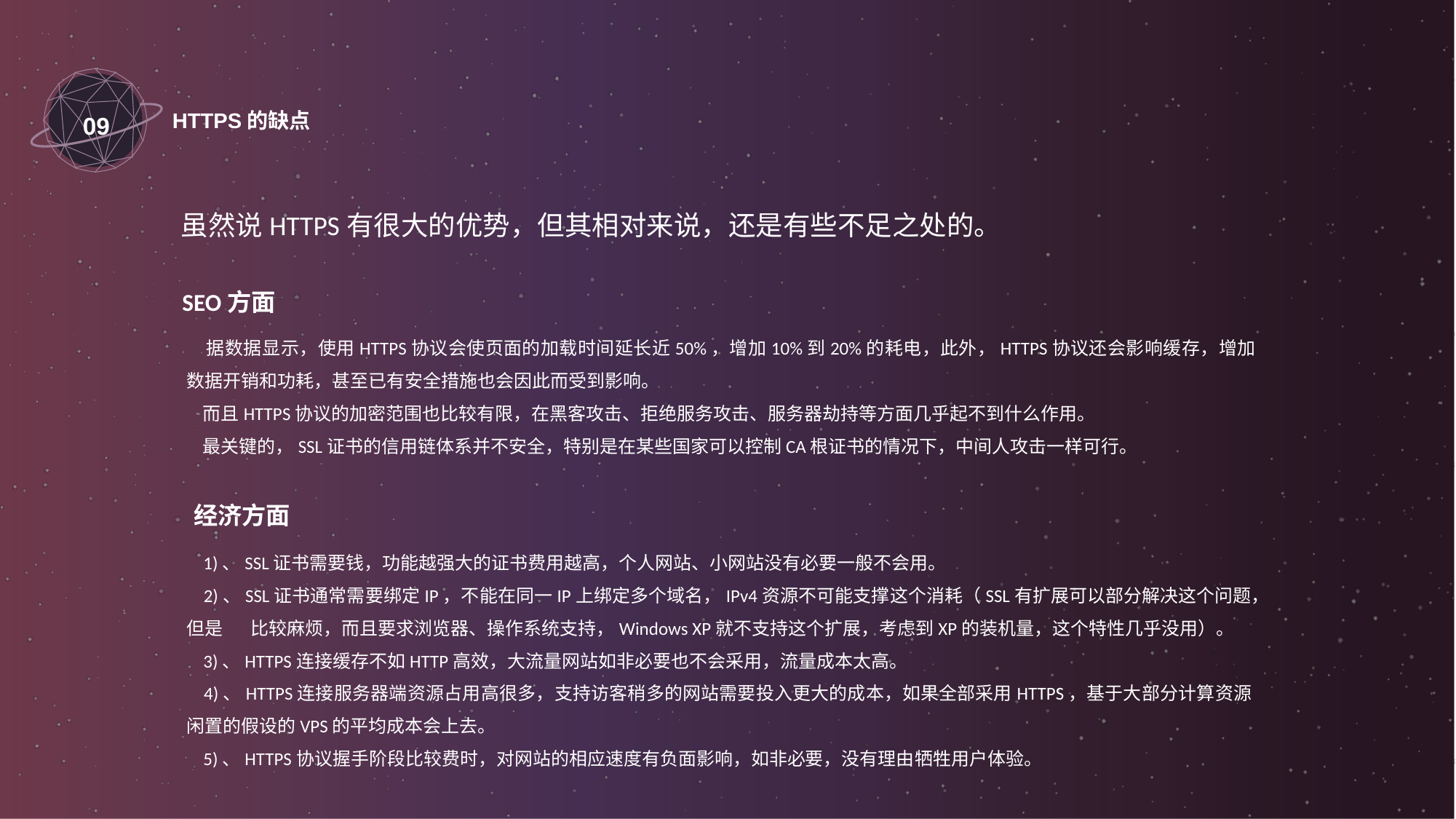

09

HTTPS的缺点
虽然说HTTPS有很大的优势，但其相对来说，还是有些不足之处的。
SEO方面
　 据数据显示，使用HTTPS协议会使页面的加载时间延长近50%，增加10%到20%的耗电，此外，HTTPS协议还会影响缓存，增加数据开销和功耗，甚至已有安全措施也会因此而受到影响。
   而且HTTPS协议的加密范围也比较有限，在黑客攻击、拒绝服务攻击、服务器劫持等方面几乎起不到什么作用。
   最关键的，SSL证书的信用链体系并不安全，特别是在某些国家可以控制CA根证书的情况下，中间人攻击一样可行。
 经济方面
    1)、SSL证书需要钱，功能越强大的证书费用越高，个人网站、小网站没有必要一般不会用。
    2)、SSL证书通常需要绑定IP，不能在同一IP上绑定多个域名，IPv4资源不可能支撑这个消耗（SSL有扩展可以部分解决这个问题，但是       比较麻烦，而且要求浏览器、操作系统支持，Windows XP就不支持这个扩展，考虑到XP的装机量，这个特性几乎没用）。
    3)、HTTPS连接缓存不如HTTP高效，大流量网站如非必要也不会采用，流量成本太高。
    4)、HTTPS连接服务器端资源占用高很多，支持访客稍多的网站需要投入更大的成本，如果全部采用HTTPS，基于大部分计算资源闲置的假设的VPS的平均成本会上去。
    5)、HTTPS协议握手阶段比较费时，对网站的相应速度有负面影响，如非必要，没有理由牺牲用户体验。